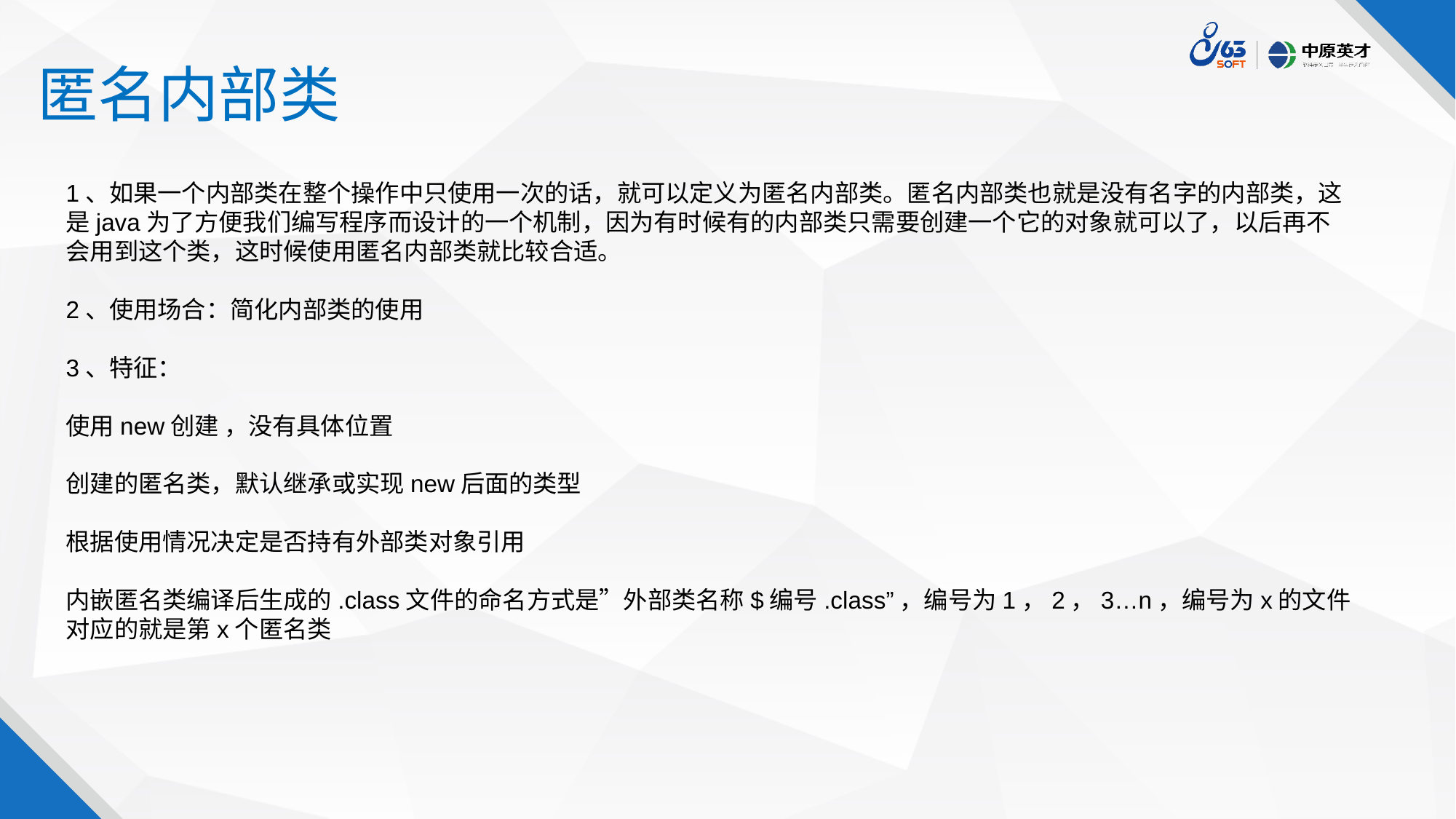

# 匿名内部类
1、如果一个内部类在整个操作中只使用一次的话，就可以定义为匿名内部类。匿名内部类也就是没有名字的内部类，这是java为了方便我们编写程序而设计的一个机制，因为有时候有的内部类只需要创建一个它的对象就可以了，以后再不会用到这个类，这时候使用匿名内部类就比较合适。

2、使用场合：简化内部类的使用

3、特征：

使用new创建 ，没有具体位置

创建的匿名类，默认继承或实现new后面的类型

根据使用情况决定是否持有外部类对象引用

内嵌匿名类编译后生成的.class文件的命名方式是”外部类名称$编号.class”，编号为1，2，3…n，编号为x的文件对应的就是第x个匿名类